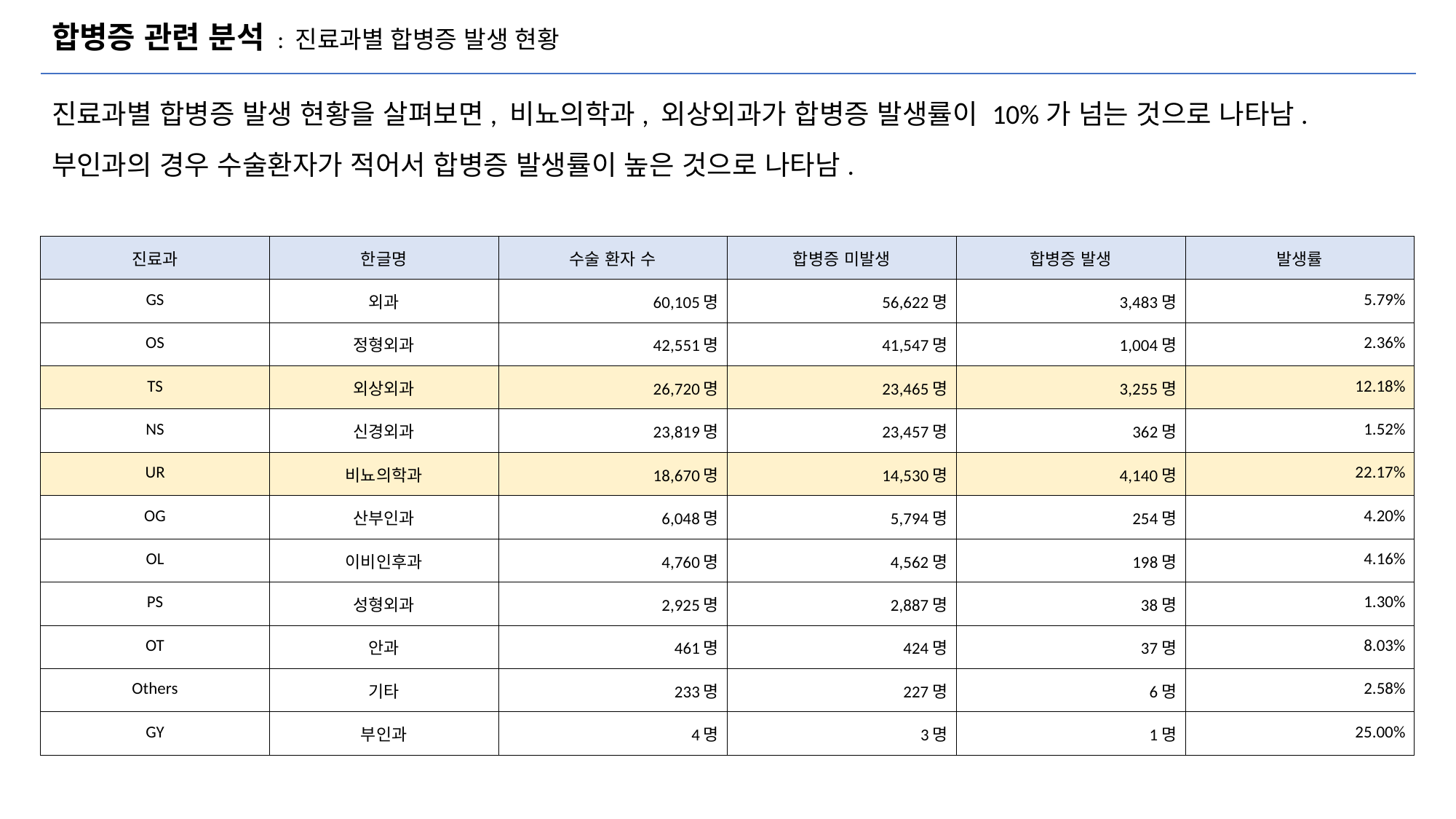

# 합병증 관련 분석 : 진료과별 합병증 발생 현황
진료과별 합병증 발생 현황을 살펴보면, 비뇨의학과, 외상외과가 합병증 발생률이 10%가 넘는 것으로 나타남.
부인과의 경우 수술환자가 적어서 합병증 발생률이 높은 것으로 나타남.
| 진료과 | 한글명 | 수술 환자 수 | 합병증 미발생 | 합병증 발생 | 발생률 |
| --- | --- | --- | --- | --- | --- |
| GS | 외과 | 60,105명 | 56,622명 | 3,483명 | 5.79% |
| OS | 정형외과 | 42,551명 | 41,547명 | 1,004명 | 2.36% |
| TS | 외상외과 | 26,720명 | 23,465명 | 3,255명 | 12.18% |
| NS | 신경외과 | 23,819명 | 23,457명 | 362명 | 1.52% |
| UR | 비뇨의학과 | 18,670명 | 14,530명 | 4,140명 | 22.17% |
| OG | 산부인과 | 6,048명 | 5,794명 | 254명 | 4.20% |
| OL | 이비인후과 | 4,760명 | 4,562명 | 198명 | 4.16% |
| PS | 성형외과 | 2,925명 | 2,887명 | 38명 | 1.30% |
| OT | 안과 | 461명 | 424명 | 37명 | 8.03% |
| Others | 기타 | 233명 | 227명 | 6명 | 2.58% |
| GY | 부인과 | 4명 | 3명 | 1명 | 25.00% |